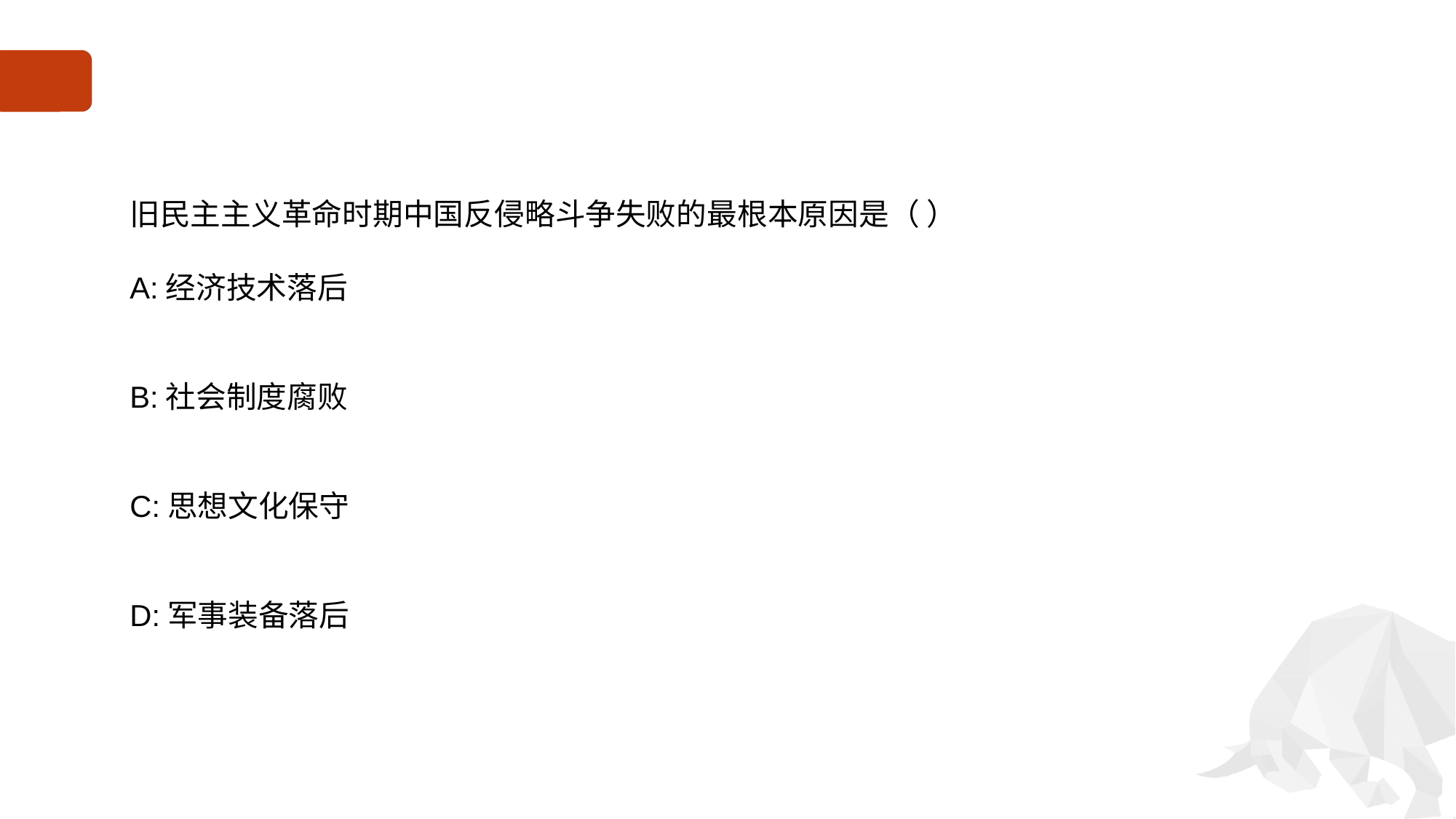

#
旧民主主义革命时期中国反侵略斗争失败的最根本原因是（ ）

A:经济技术落后

B:社会制度腐败

C:思想文化保守

D:军事装备落后